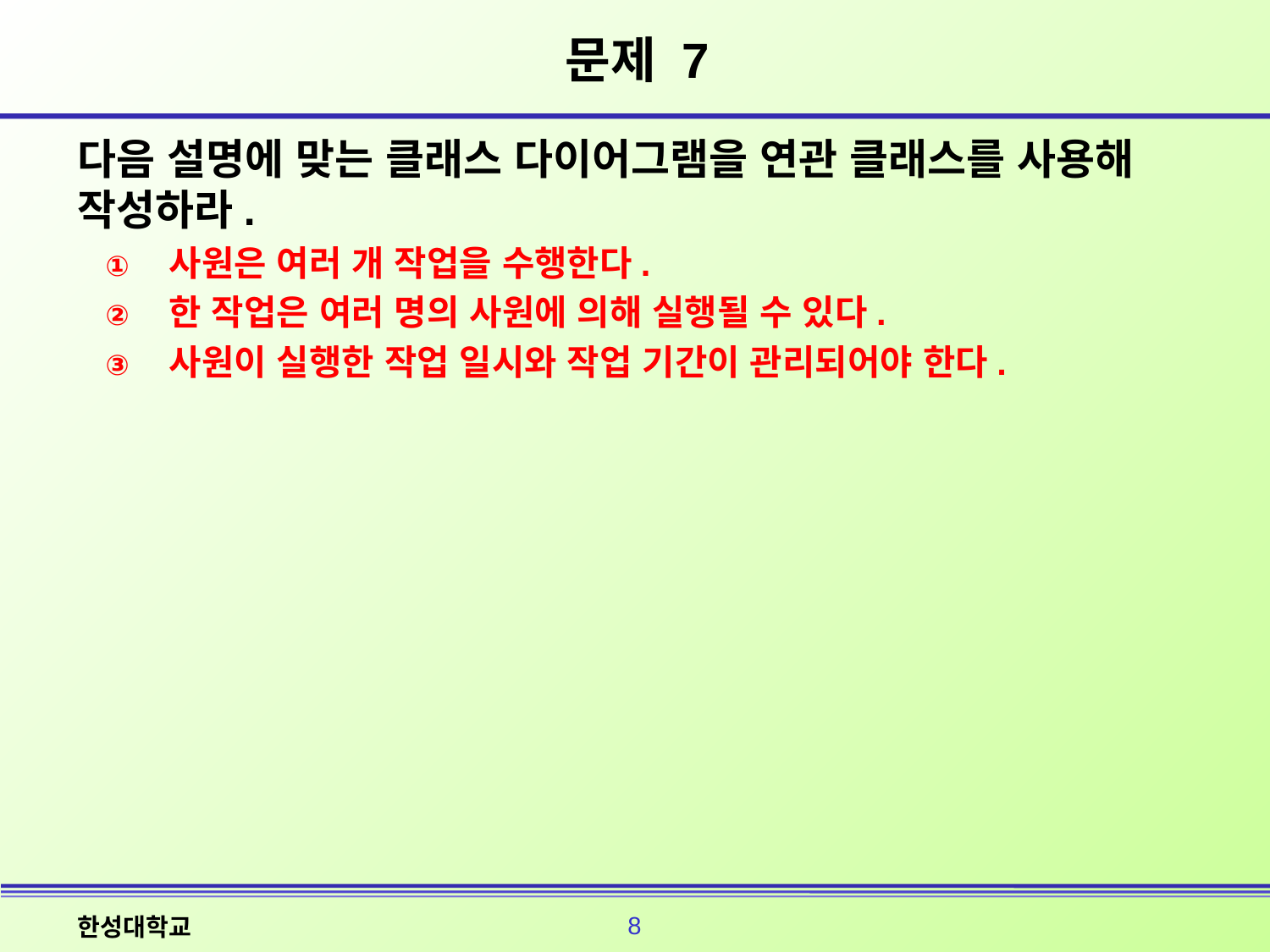

# 문제 7
다음 설명에 맞는 클래스 다이어그램을 연관 클래스를 사용해 작성하라.
사원은 여러 개 작업을 수행한다.
한 작업은 여러 명의 사원에 의해 실행될 수 있다.
사원이 실행한 작업 일시와 작업 기간이 관리되어야 한다.